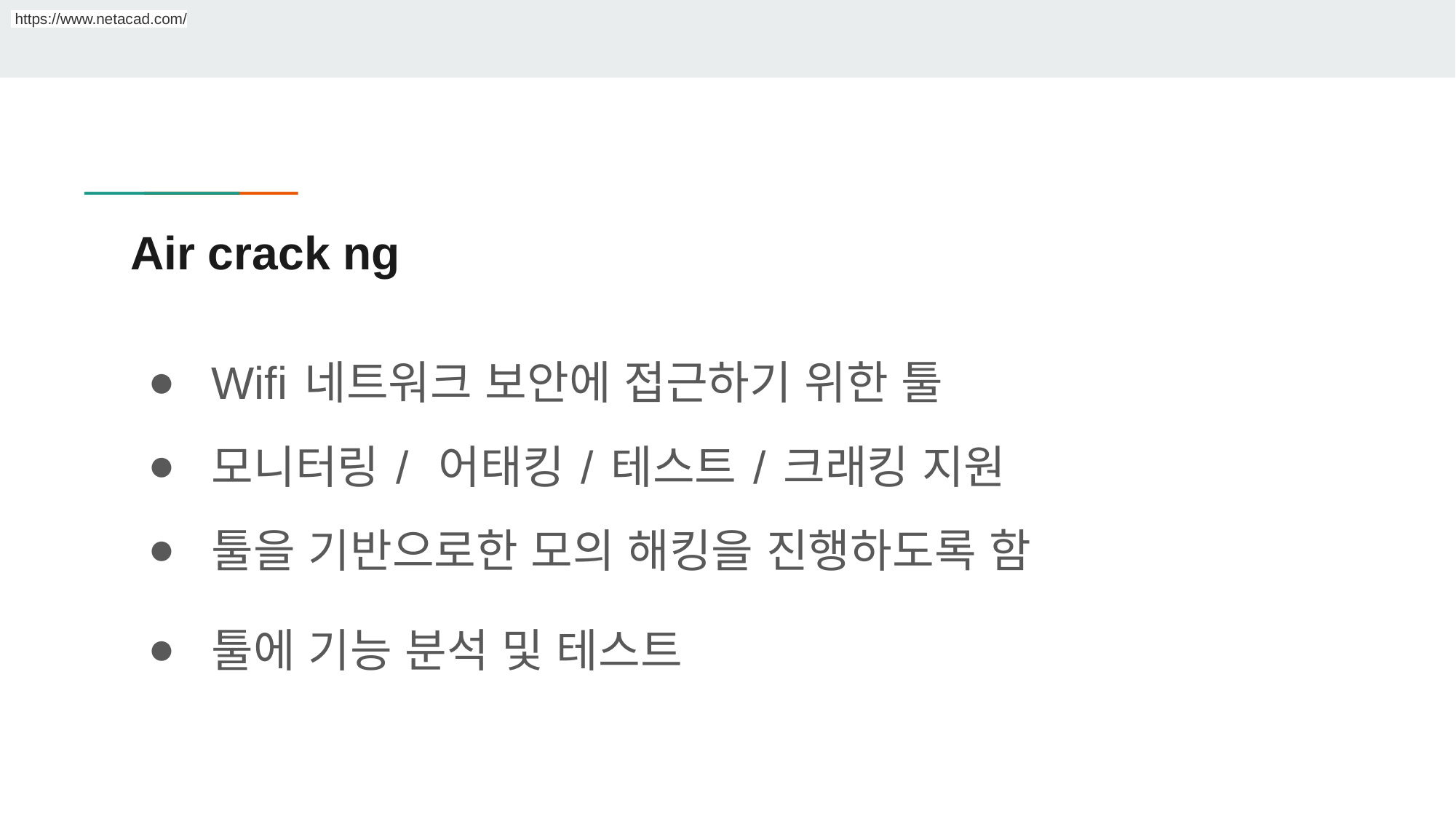

https://www.netacad.com/
# Air crack ng
Wifi 네트워크 보안에 접근하기 위한 툴

모니터링 /  어태킹 / 테스트 / 크래킹 지원

툴을 기반으로한 모의 해킹을 진행하도록 함

툴에 기능 분석 및 테스트